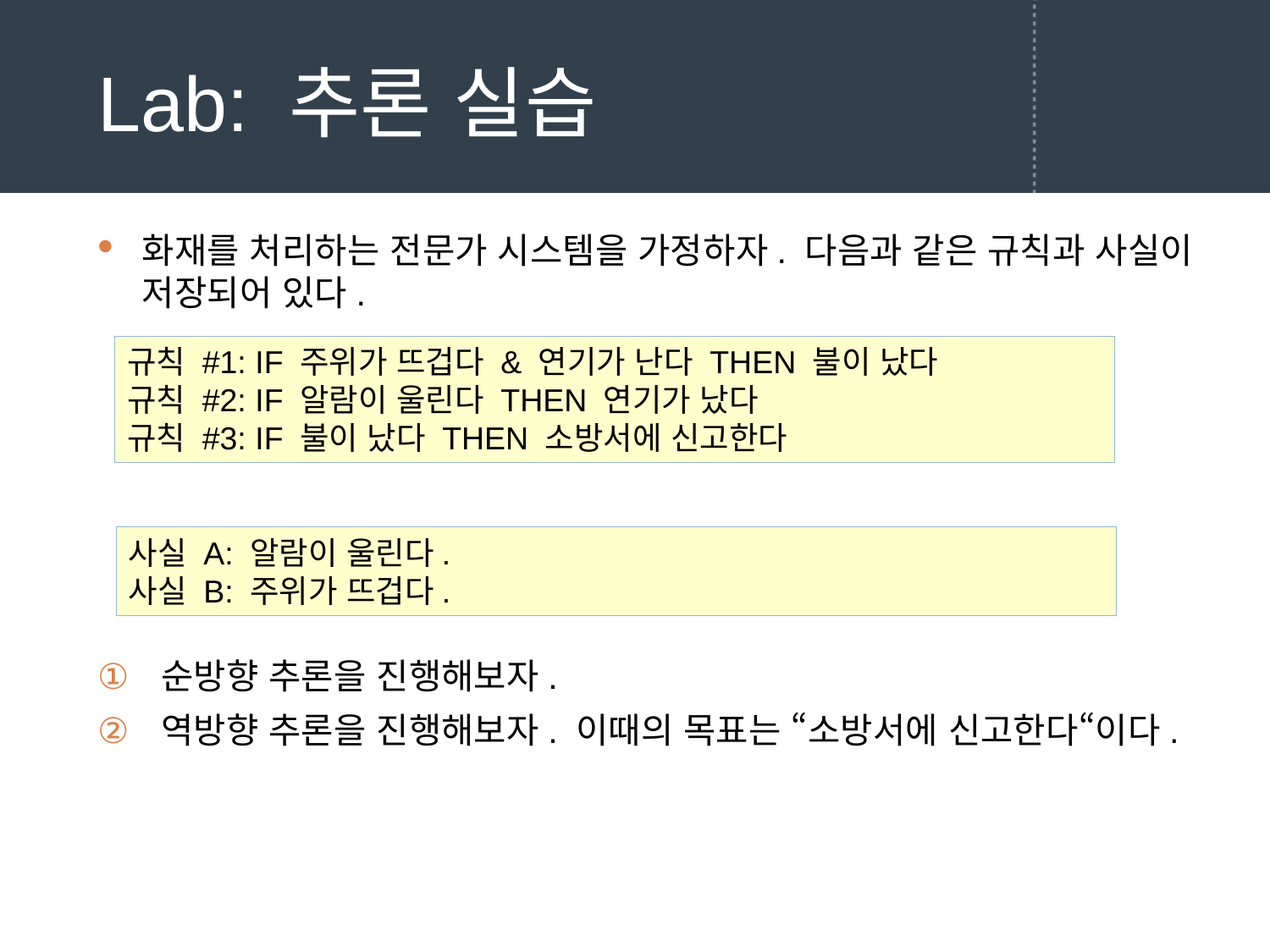

# Lab: 추론 실습
화재를 처리하는 전문가 시스템을 가정하자. 다음과 같은 규칙과 사실이 저장되어 있다.

순방향 추론을 진행해보자.
역방향 추론을 진행해보자. 이때의 목표는 “소방서에 신고한다“이다.

규칙 #1: IF 주위가 뜨겁다 & 연기가 난다 THEN 불이 났다
규칙 #2: IF 알람이 울린다 THEN 연기가 났다
규칙 #3: IF 불이 났다 THEN 소방서에 신고한다
사실 A: 알람이 울린다.
사실 B: 주위가 뜨겁다.